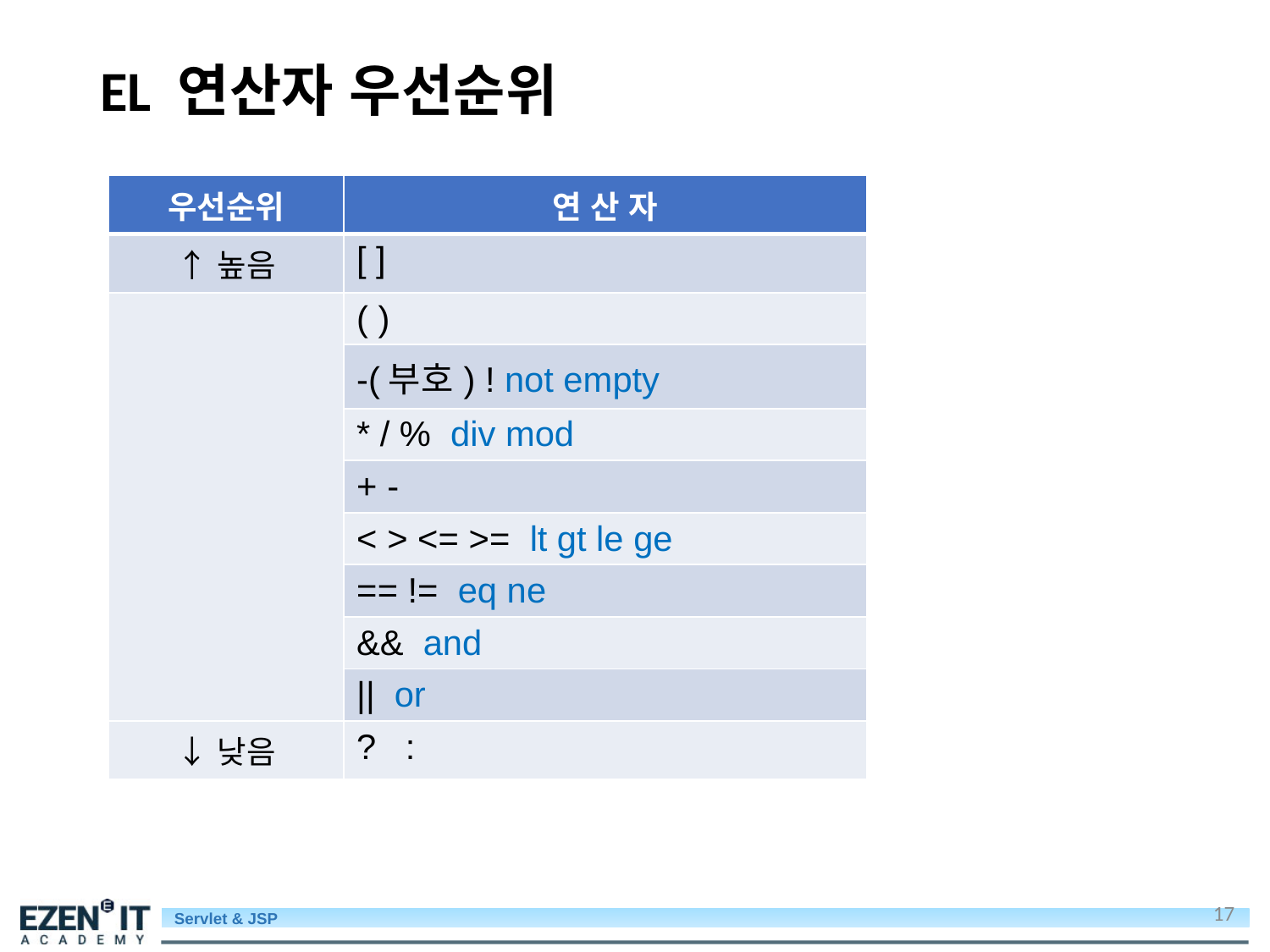

# EL 연산자 우선순위
| 우선순위 | 연 산 자 |
| --- | --- |
| ↑높음 | [ ] |
|  | ( ) |
|  | -(부호) ! not empty |
|  | \* / % div mod |
|  | + - |
|  | < > <= >= lt gt le ge |
|  | == != eq ne |
|  | && and |
|  | || or |
| ↓낮음 | ? : |
17